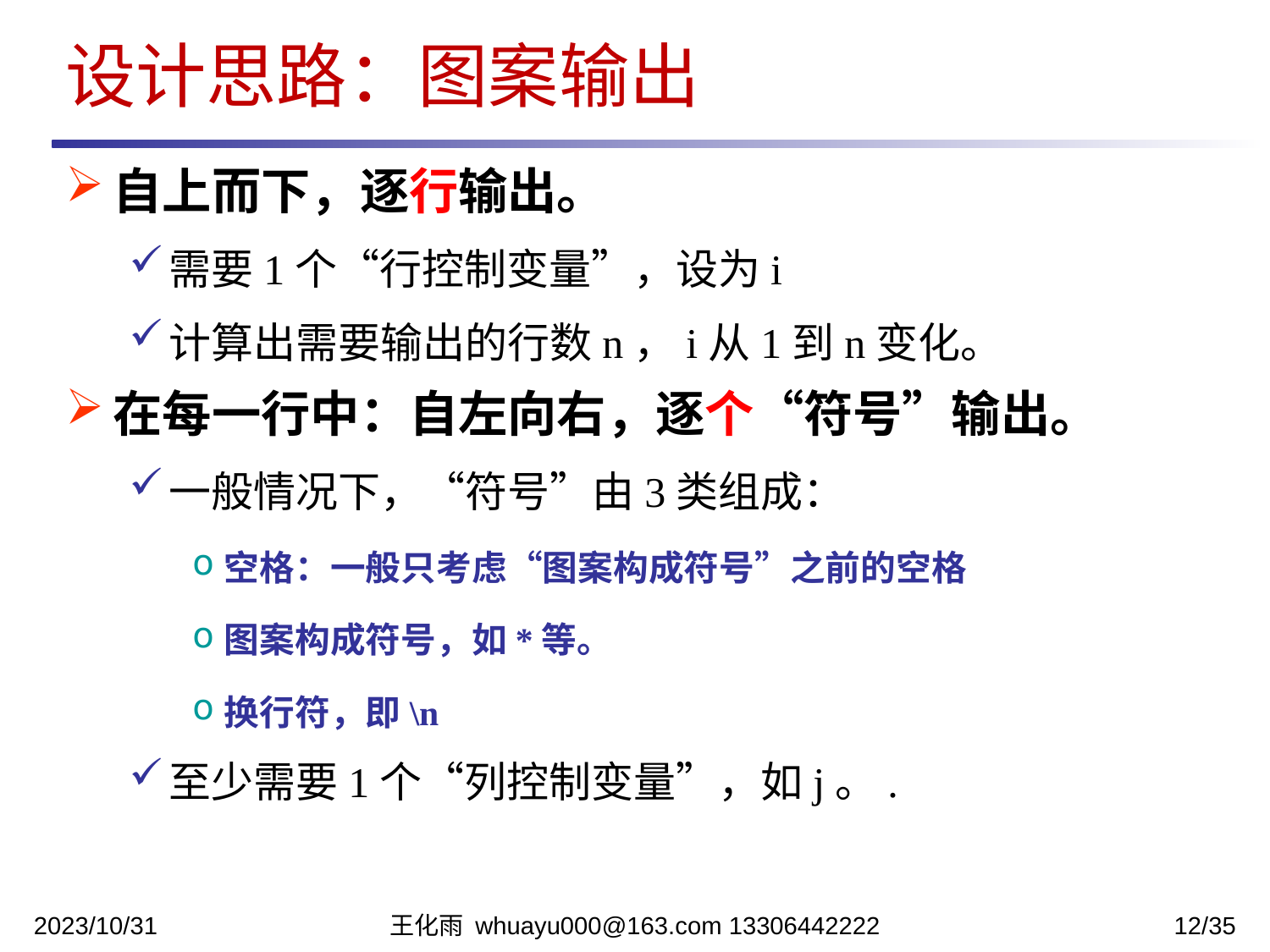

设计思路：图案输出
自上而下，逐行输出。
需要1个“行控制变量”，设为i
计算出需要输出的行数n，i从1到n变化。
在每一行中：自左向右，逐个“符号”输出。
一般情况下，“符号”由3类组成：
空格：一般只考虑“图案构成符号”之前的空格
图案构成符号，如*等。
换行符，即\n
至少需要1个“列控制变量”，如j。.

2023/10/31
王化雨 whuayu000@163.com 13306442222
12/35